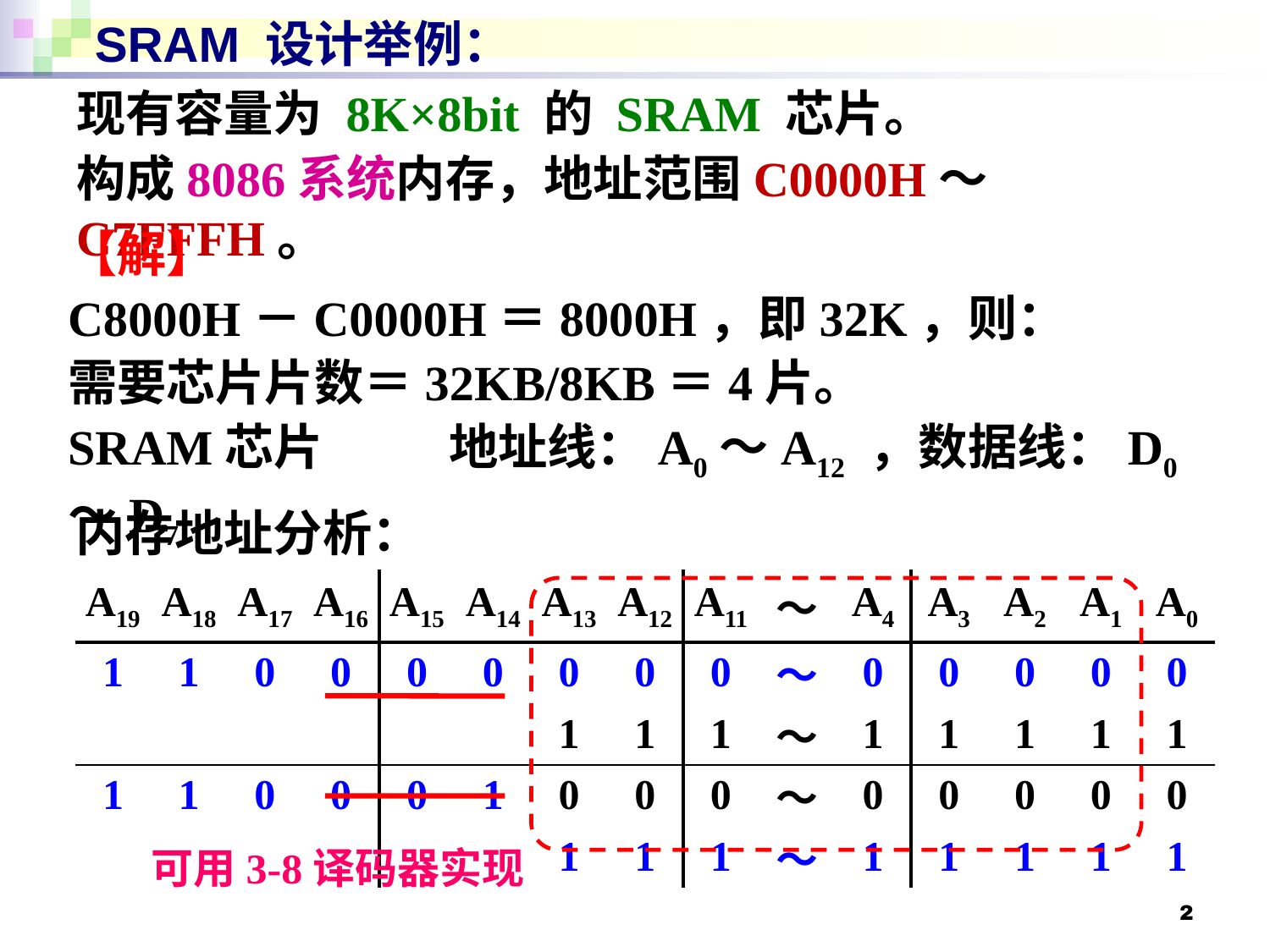

# SRAM 设计举例：
现有容量为 8K×8bit 的 SRAM 芯片。
构成8086系统内存，地址范围C0000H～C7FFFH。
【解】
C8000H－C0000H＝8000H，即32K，则：
需要芯片片数＝32KB/8KB＝4片。
SRAM芯片	地址线：A0～A12 ，数据线：D0～D7
内存地址分析：
| A19 | A18 | A17 | A16 | A15 | A14 | A13 | A12 | A11 | ～ | A4 | A3 | A2 | A1 | A0 |
| --- | --- | --- | --- | --- | --- | --- | --- | --- | --- | --- | --- | --- | --- | --- |
| 1 | 1 | 0 | 0 | 0 | 0 | 0 | 0 | 0 | ～ | 0 | 0 | 0 | 0 | 0 |
|  |  |  |  |  |  | 1 | 1 | 1 | ～ | 1 | 1 | 1 | 1 | 1 |
| 1 | 1 | 0 | 0 | 0 | 1 | 0 | 0 | 0 | ～ | 0 | 0 | 0 | 0 | 0 |
|  |  |  |  |  |  | 1 | 1 | 1 | ～ | 1 | 1 | 1 | 1 | 1 |

可用3-8译码器实现
2